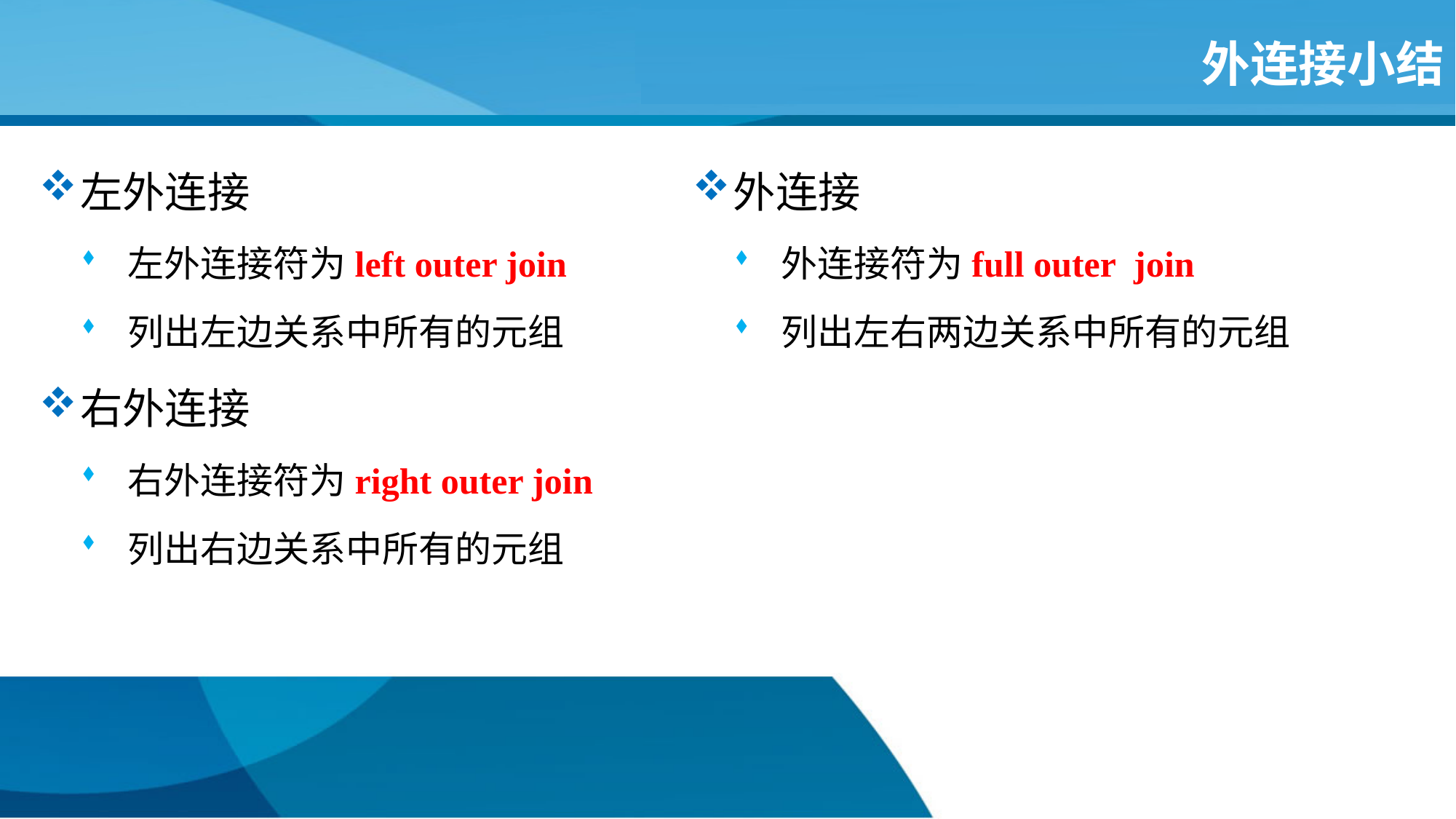

# 外连接小结
左外连接
 左外连接符为left outer join
 列出左边关系中所有的元组
右外连接
 右外连接符为right outer join
 列出右边关系中所有的元组
外连接
 外连接符为full outer  join
 列出左右两边关系中所有的元组